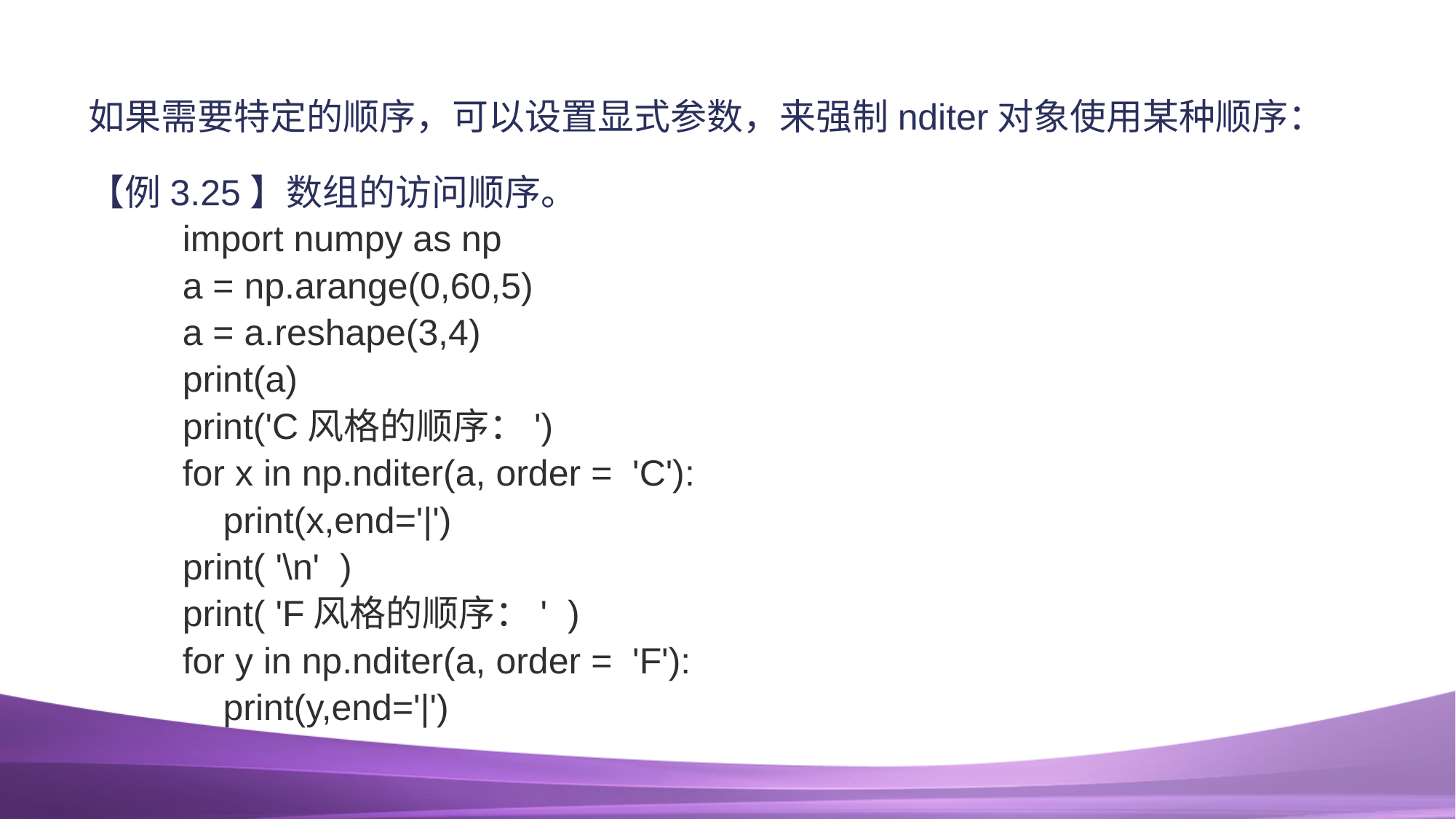

如果需要特定的顺序，可以设置显式参数，来强制nditer对象使用某种顺序：
【例3.25】数组的访问顺序。
import numpy as np
a = np.arange(0,60,5)
a = a.reshape(3,4)
print(a)
print('C风格的顺序：')
for x in np.nditer(a, order =  'C'):
    print(x,end='|')
print( '\n'  )
print( 'F风格的顺序：'  )
for y in np.nditer(a, order =  'F'):
    print(y,end='|')